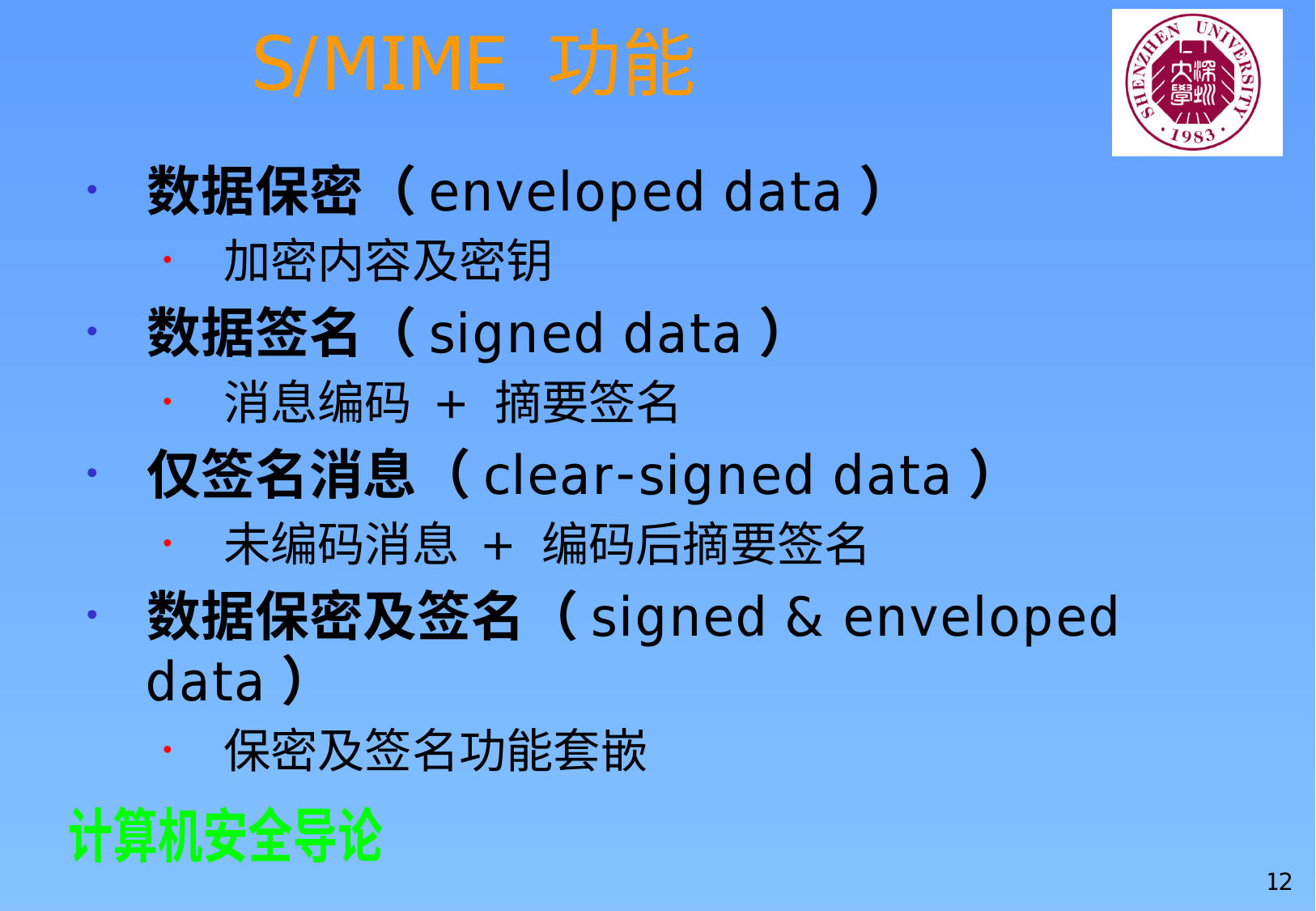

# S/MIME 功能
数据保密（enveloped data）
加密内容及密钥
数据签名（signed data）
消息编码 + 摘要签名
仅签名消息（clear-signed data）
未编码消息 + 编码后摘要签名
数据保密及签名（signed & enveloped data）
保密及签名功能套嵌
12